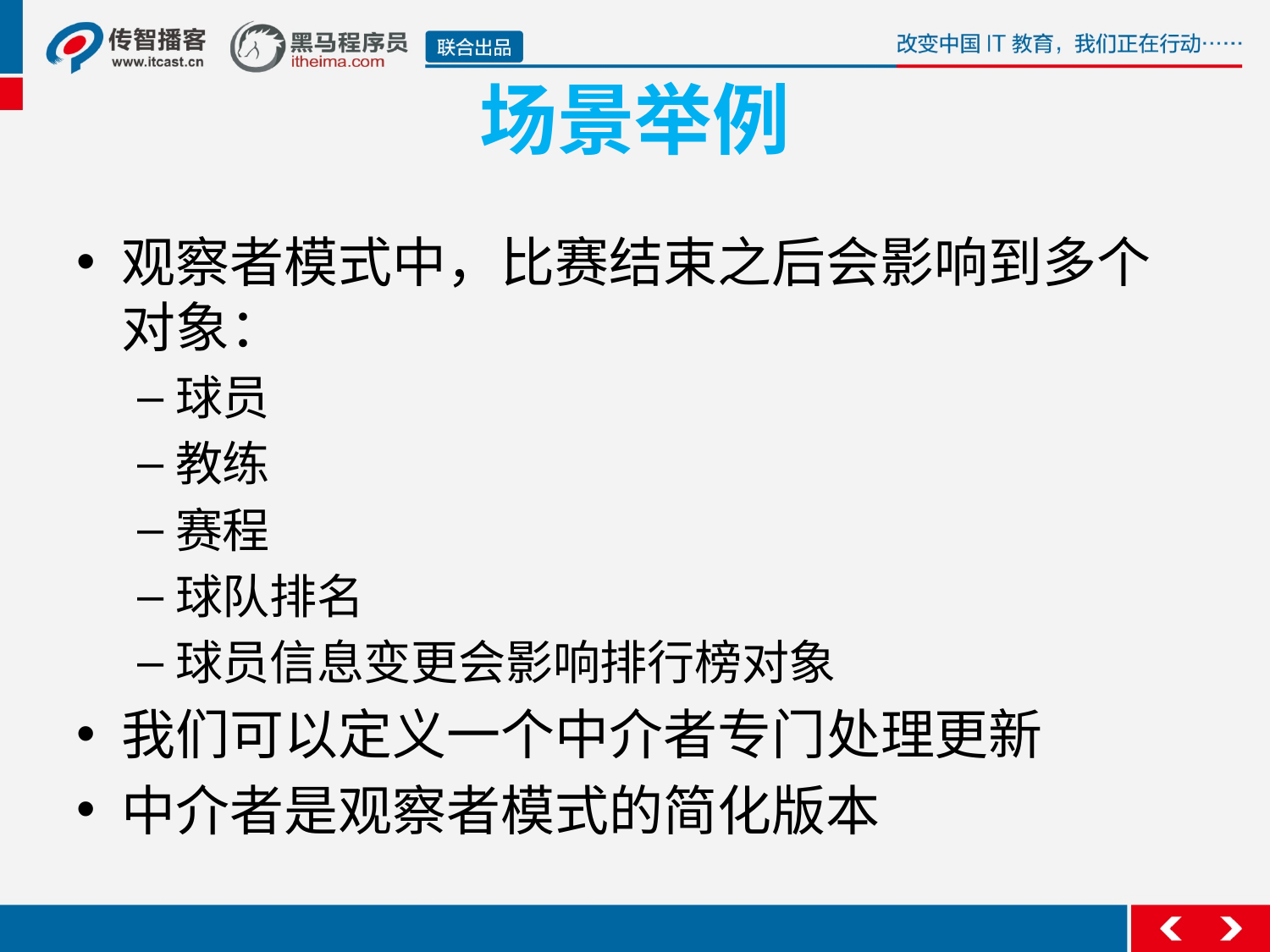

# 场景举例
观察者模式中，比赛结束之后会影响到多个对象：
球员
教练
赛程
球队排名
球员信息变更会影响排行榜对象
我们可以定义一个中介者专门处理更新
中介者是观察者模式的简化版本